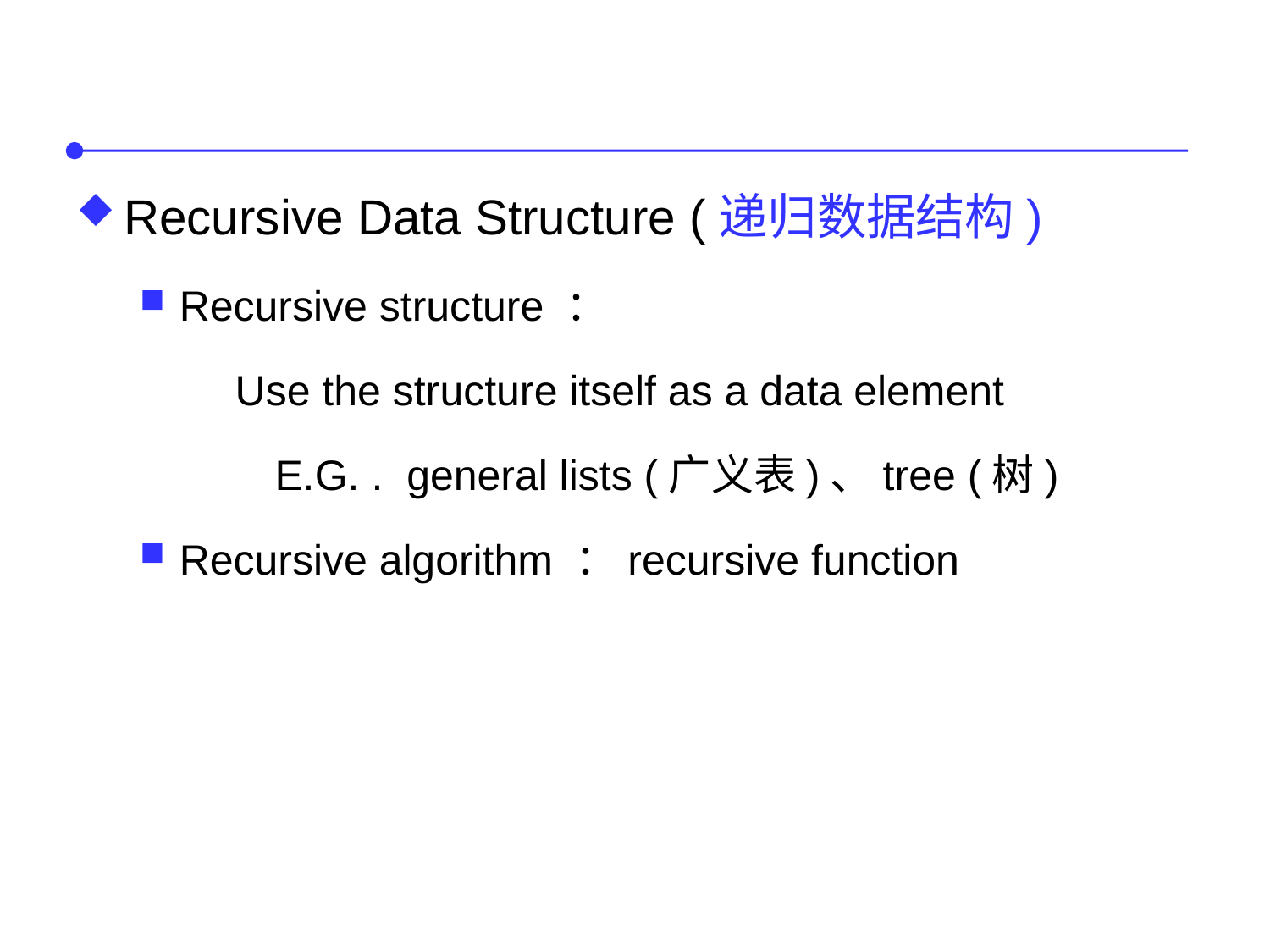

Recursive Data Structure (递归数据结构)
Recursive structure ：
Use the structure itself as a data element
E.G. .  general lists (广义表)、tree (树)
Recursive algorithm ：recursive function
2